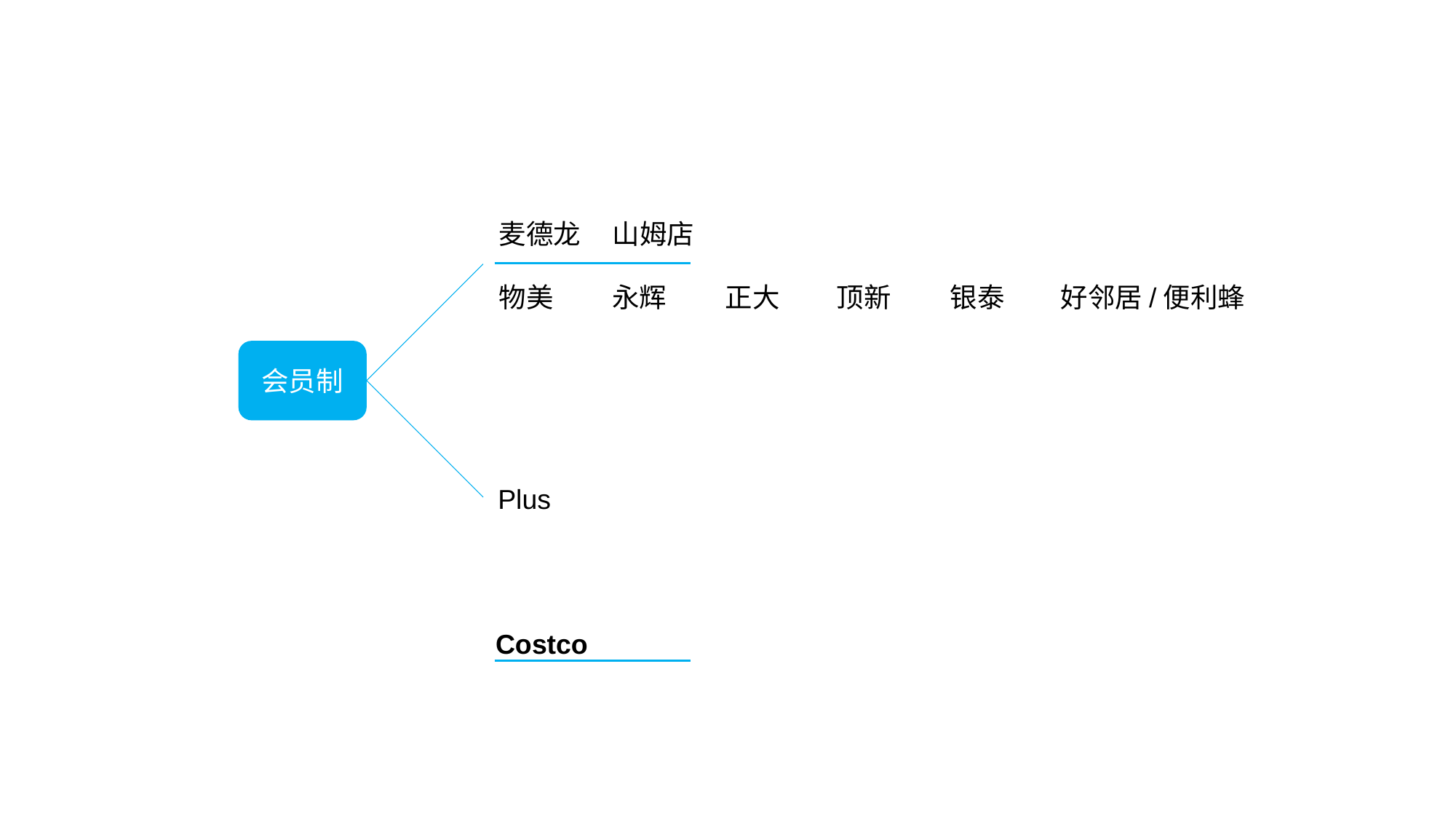

麦德龙
山姆店
物美
永辉
正大
顶新
银泰
好邻居/便利蜂
会员制
Plus
Costco